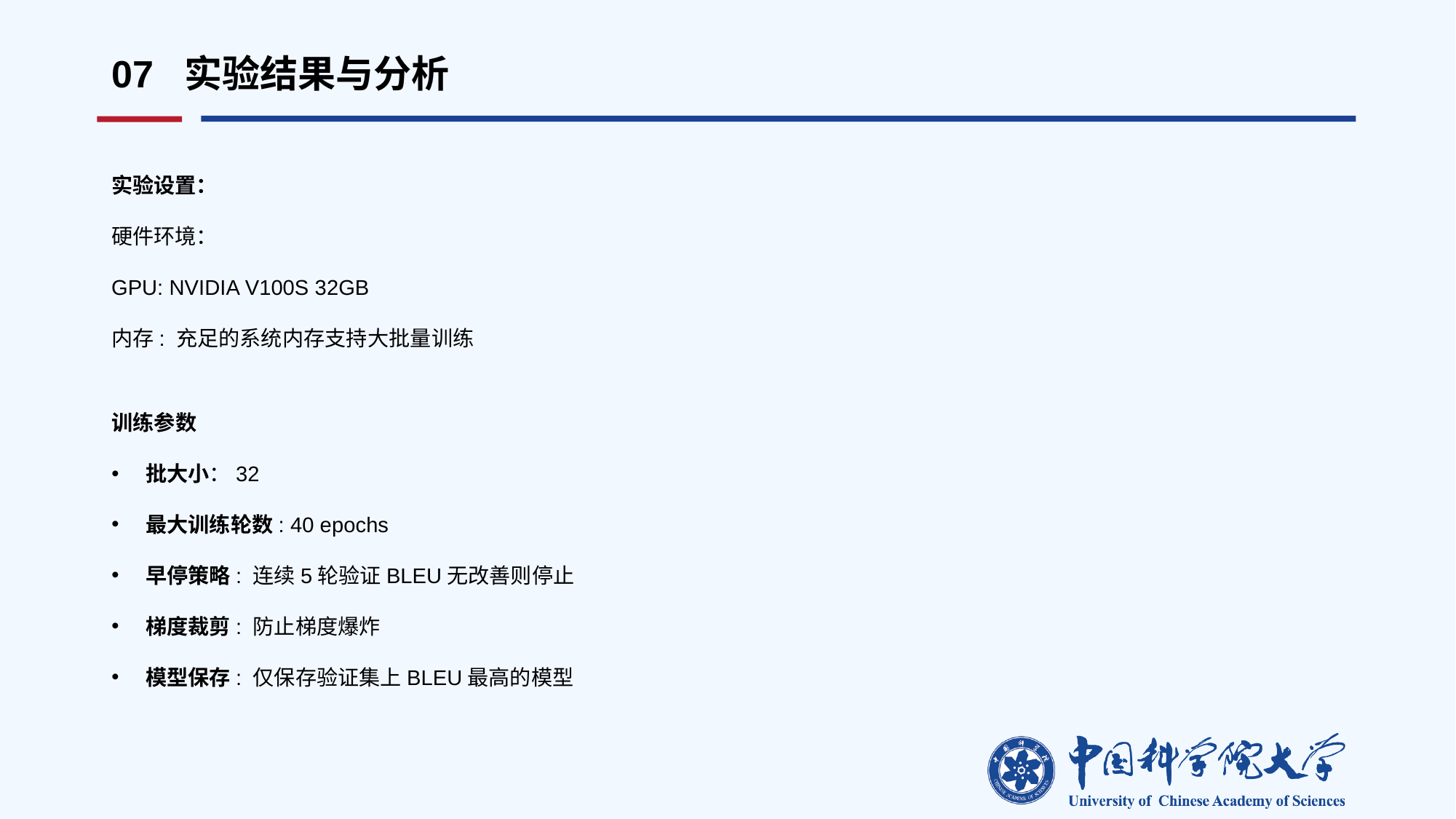

07  实验结果与分析
实验设置：
硬件环境：
GPU: NVIDIA V100S 32GB
内存: 充足的系统内存支持大批量训练
训练参数
批大小：32
最大训练轮数: 40 epochs
早停策略: 连续5轮验证BLEU无改善则停止
梯度裁剪: 防止梯度爆炸
模型保存: 仅保存验证集上BLEU最高的模型